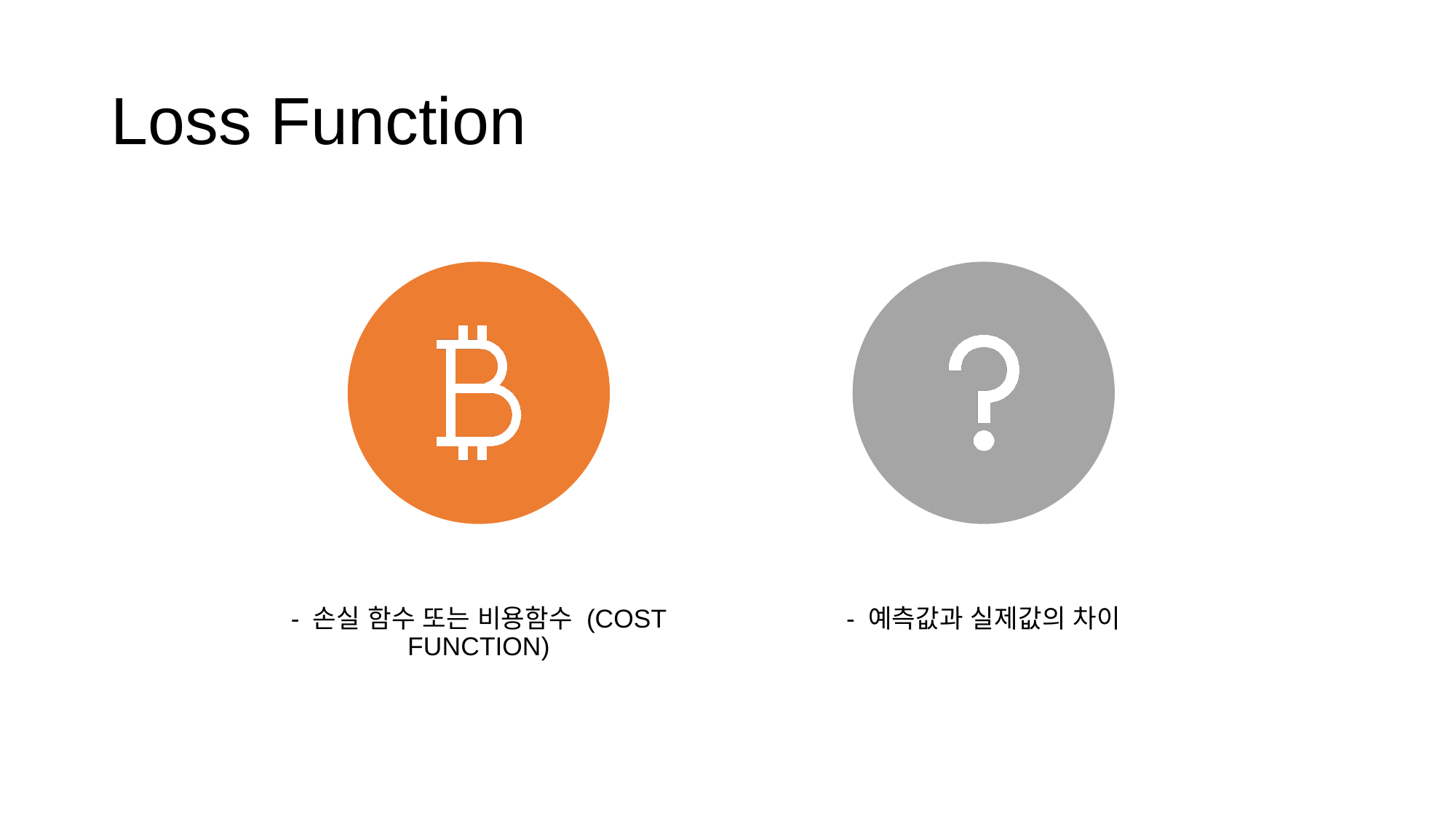

# Loss Function
- 손실 함수 또는 비용함수 (Cost Function)
- 예측값과 실제값의 차이